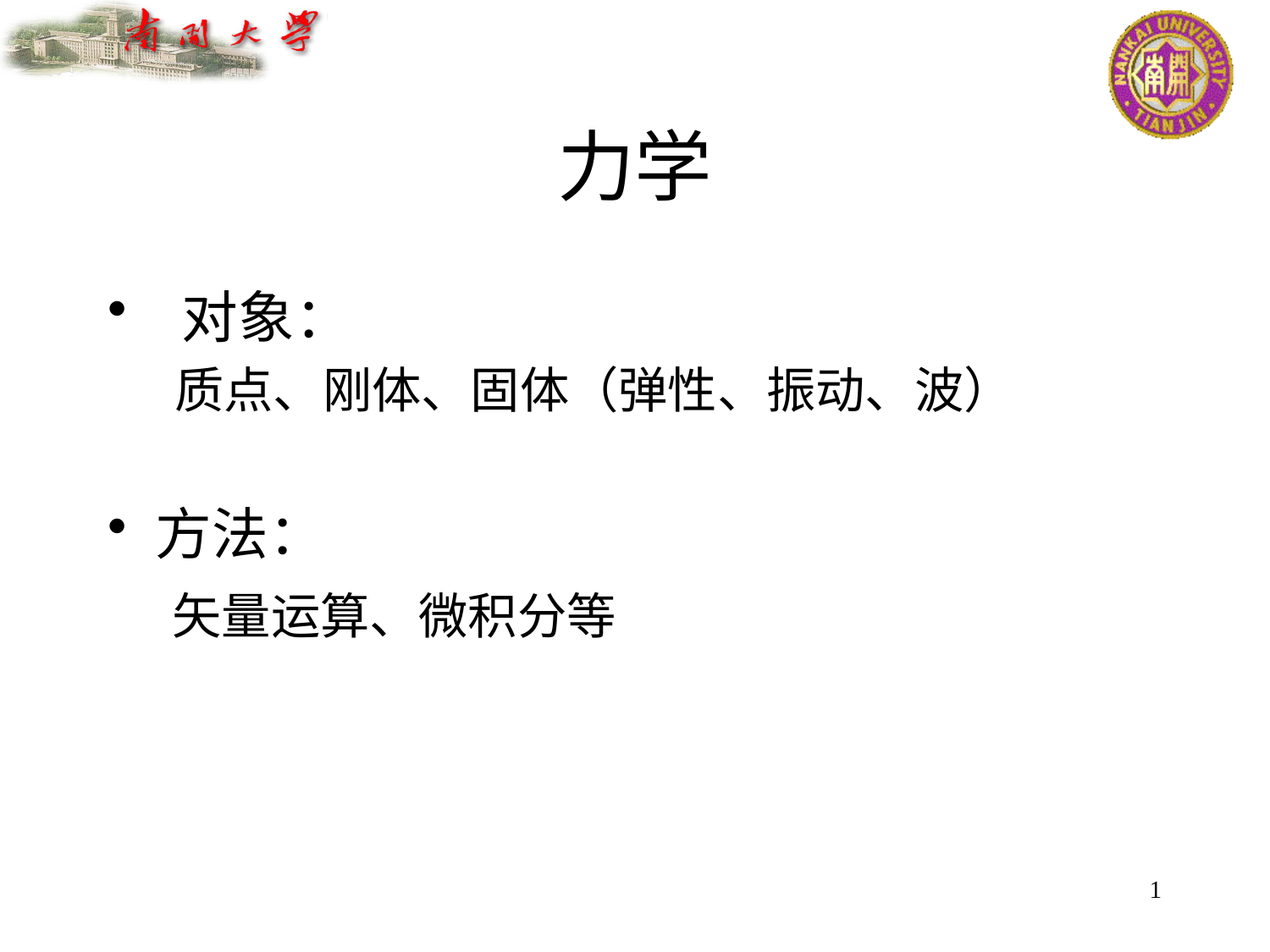

# 力学
 对象：
     质点、刚体、固体（弹性、振动、波）

方法：
    矢量运算、微积分等
1